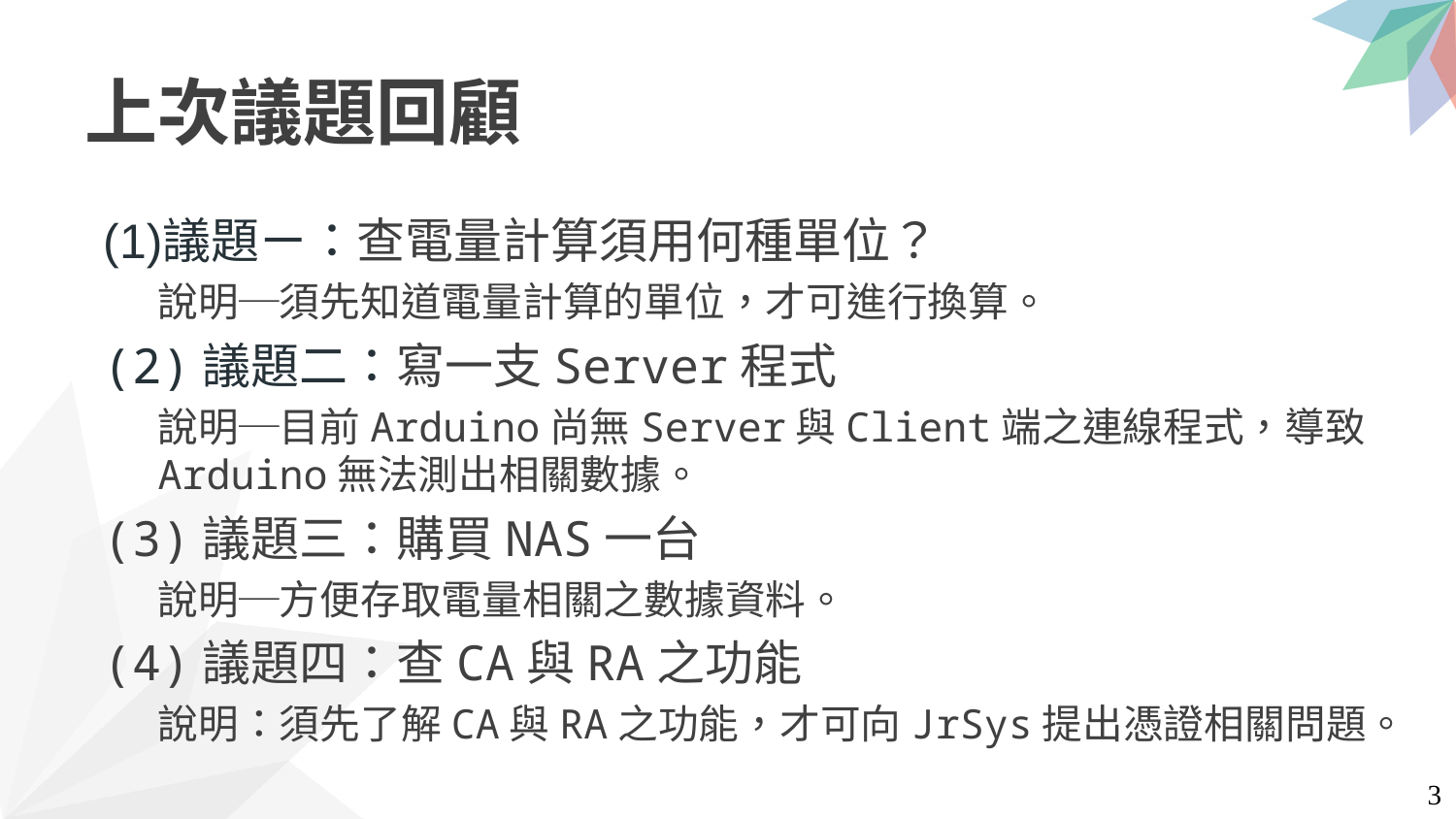

# 上次議題回顧
議題ㄧ：查電量計算須用何種單位？
	說明─須先知道電量計算的單位，才可進行換算。
(2)議題二：寫一支Server程式
	說明─目前Arduino尚無Server與Client端之連線程式，導致Arduino無法測出相關數據。
(3)議題三：購買NAS一台
	說明─方便存取電量相關之數據資料。
(4)議題四：查CA與RA之功能
	說明：須先了解CA與RA之功能，才可向JrSys提出憑證相關問題。